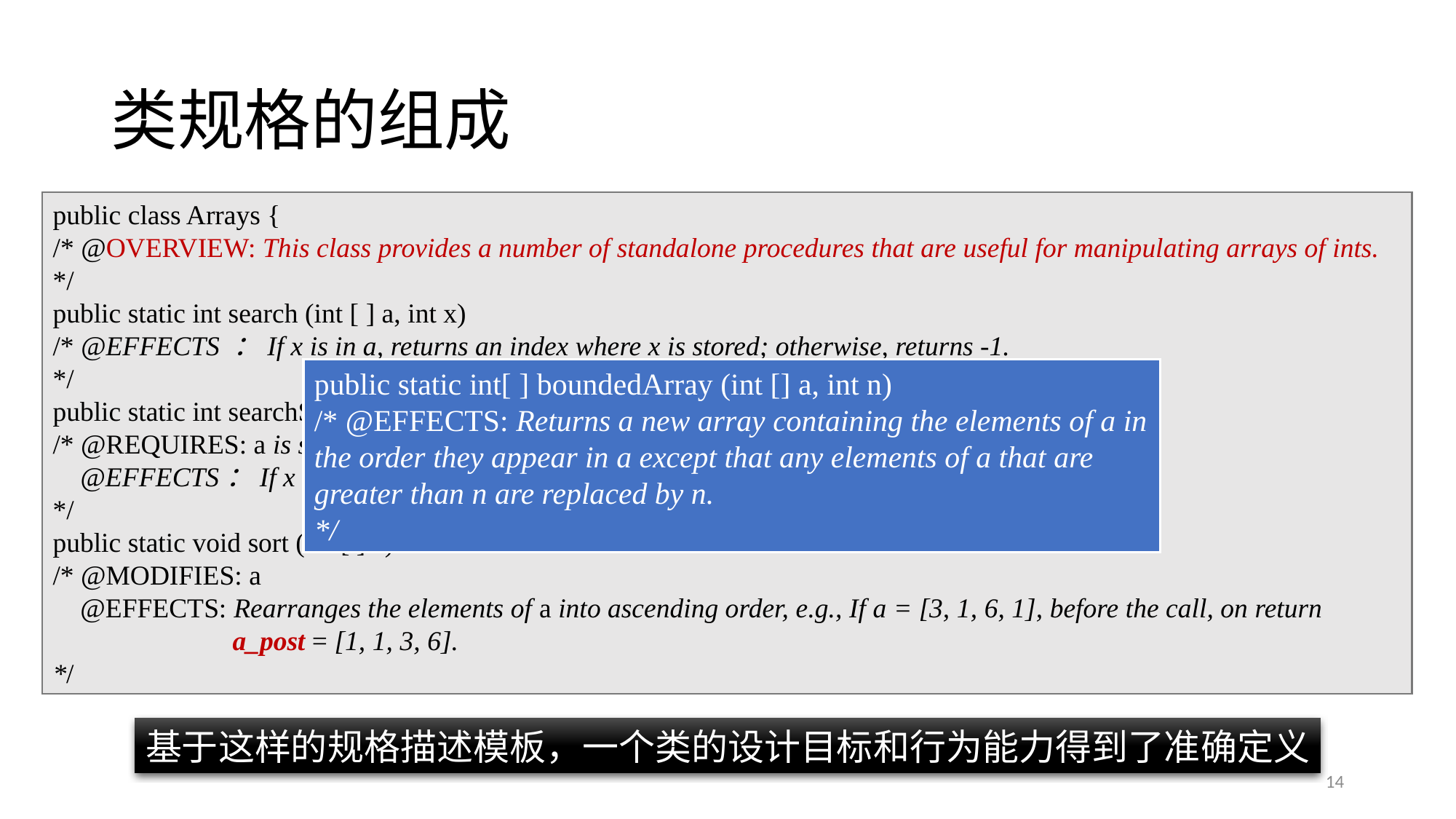

# 类规格的组成
public class Arrays {
/* @OVERVIEW: This class provides a number of standalone procedures that are useful for manipulating arrays of ints.
*/
public static int search (int [ ] a, int x)
/* @EFFECTS ：If x is in a, returns an index where x is stored; otherwise, returns -1.
*/
public static int searchSorted (int[ ] a, int x)
/* @REQUIRES: a is sorted in ascending order
    @EFFECTS：If x is in a, returns an index where x is stored; otherwise, returns -1.
*/
public static void sort (int [ ] a)
/* @MODIFIES: a
    @EFFECTS: Rearranges the elements of a into ascending order, e.g., If a = [3, 1, 6, 1], before the call, on return
                          a_post = [1, 1, 3, 6].
*/
public static int[ ] boundedArray (int [] a, int n)
/* @EFFECTS: Returns a new array containing the elements of a in the order they appear in a except that any elements of a that are
greater than n are replaced by n.
*/
基于这样的规格描述模板，一个类的设计目标和行为能力得到了准确定义
14